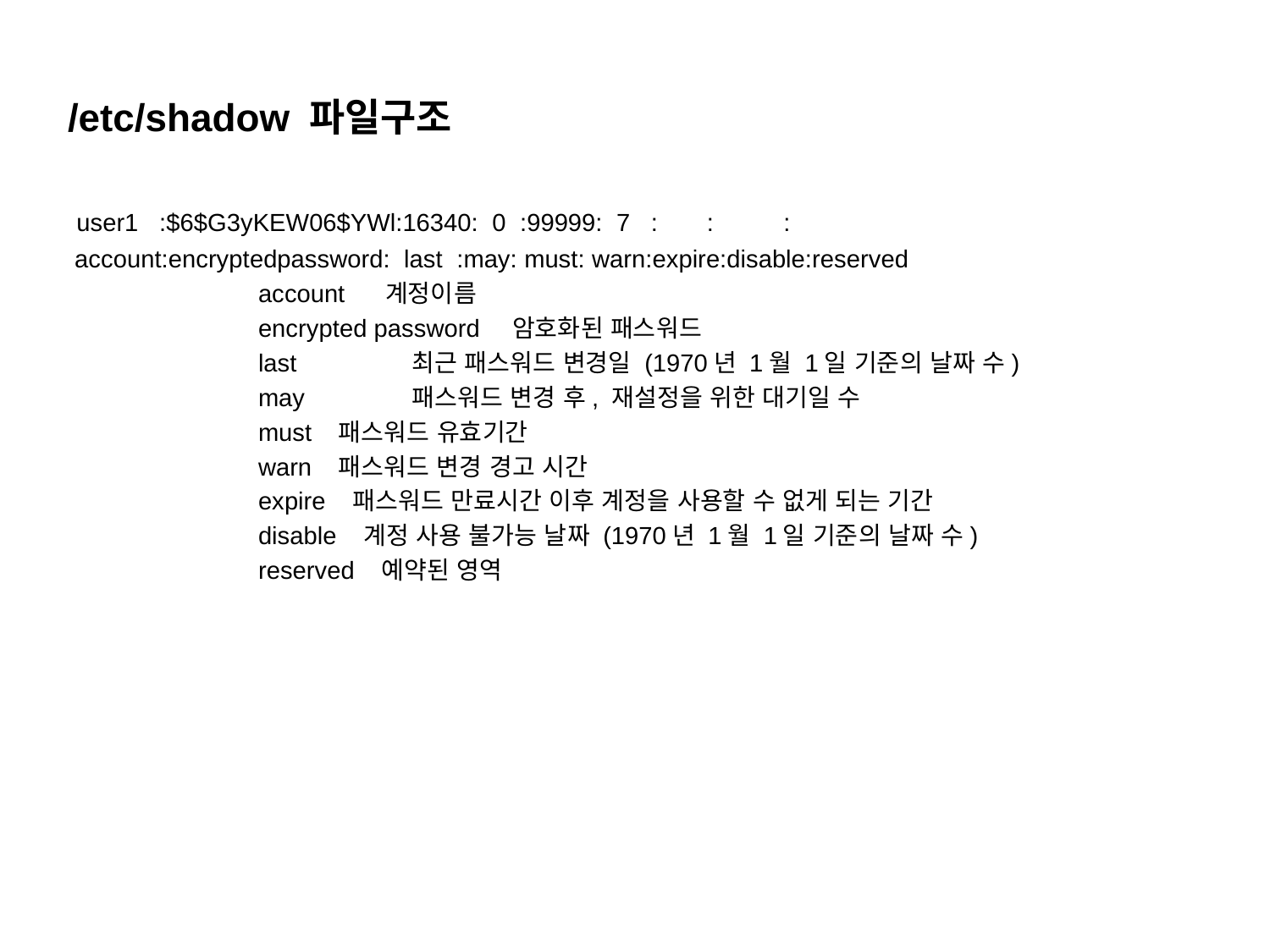

/etc/shadow 파일구조

 user1   :$6$G3yKEW06$YWl:16340:  0  :99999:  7   :       :          :
 account:encryptedpassword:  last  :may: must: warn:expire:disable:reserved
	account 	계정이름
	encrypted password 	암호화된 패스워드
	last 	   최근 패스워드 변경일 (1970년 1월 1일 기준의 날짜 수)
	may 	   패스워드 변경 후, 재설정을 위한 대기일 수
	must   패스워드 유효기간
	warn   패스워드 변경 경고 시간
	expire   패스워드 만료시간 이후 계정을 사용할 수 없게 되는 기간
	disable   계정 사용 불가능 날짜 (1970년 1월 1일 기준의 날짜 수)
	reserved   예약된 영역